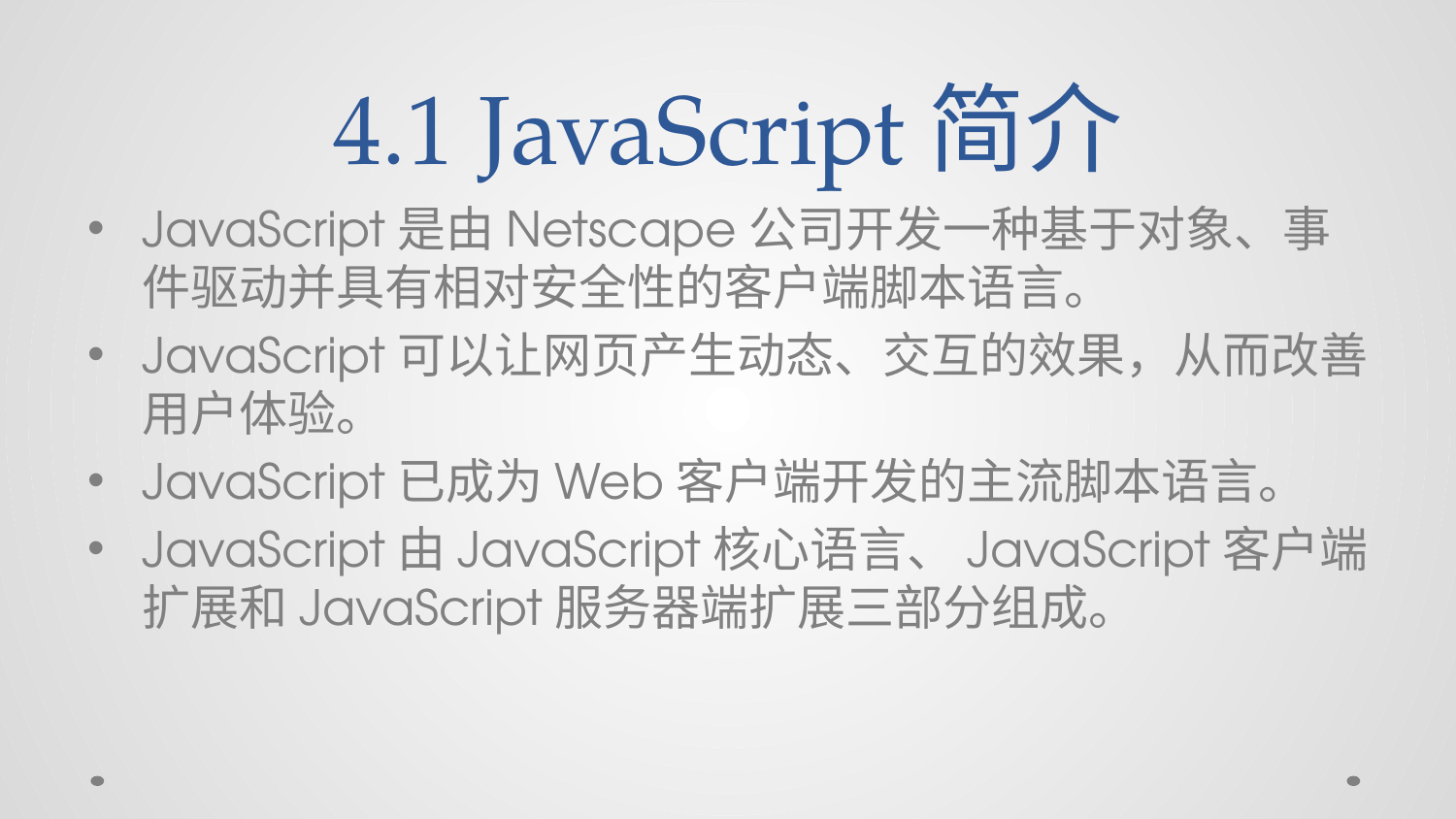

# 4.1 JavaScript简介
JavaScript是由Netscape公司开发一种基于对象、事件驱动并具有相对安全性的客户端脚本语言。
JavaScript可以让网页产生动态、交互的效果，从而改善用户体验。
JavaScript已成为Web客户端开发的主流脚本语言。
JavaScript由JavaScript核心语言、JavaScript客户端扩展和JavaScript服务器端扩展三部分组成。